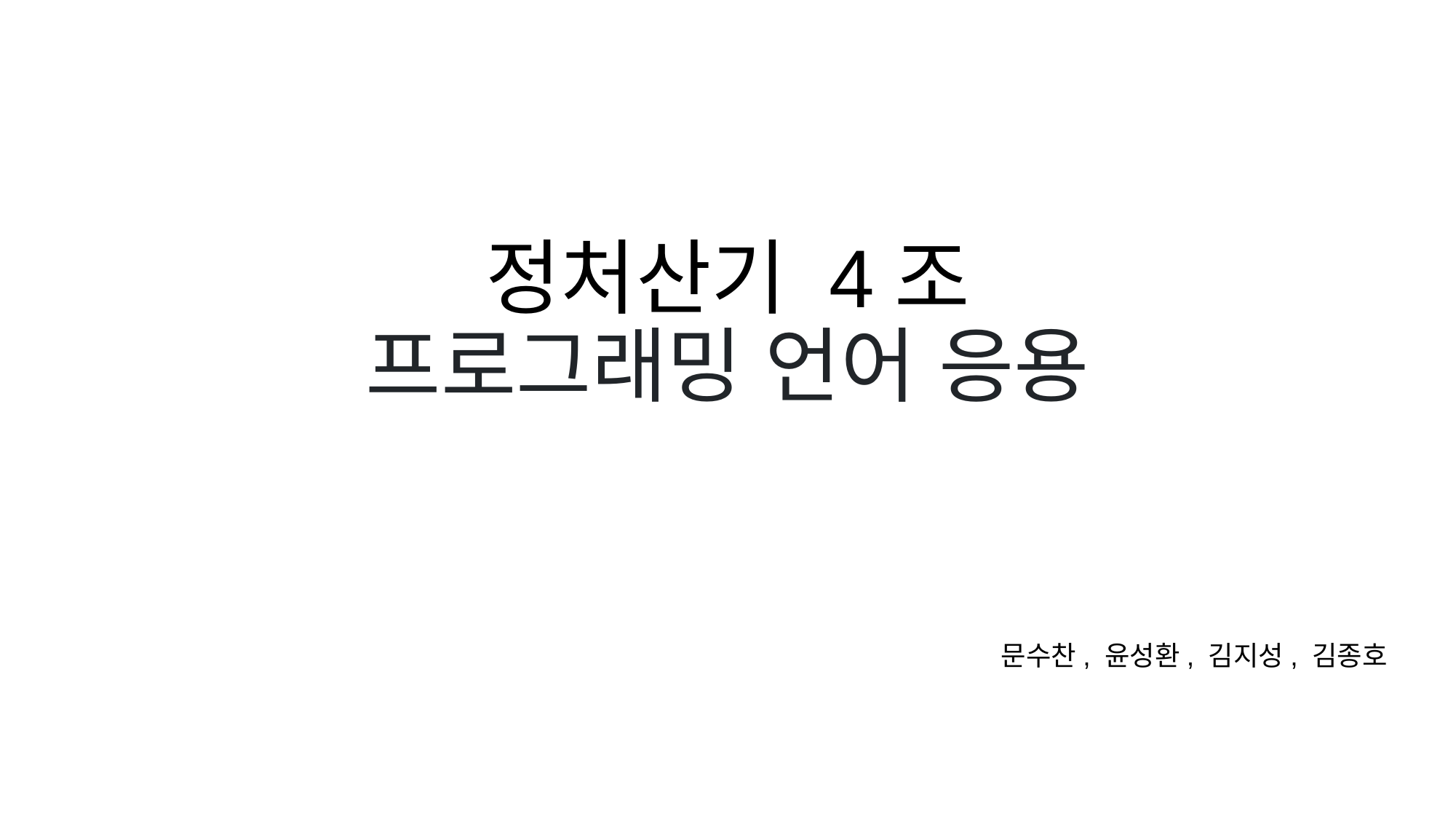

# 정처산기 4조 프로그래밍 언어 응용
문수찬, 윤성환, 김지성, 김종호